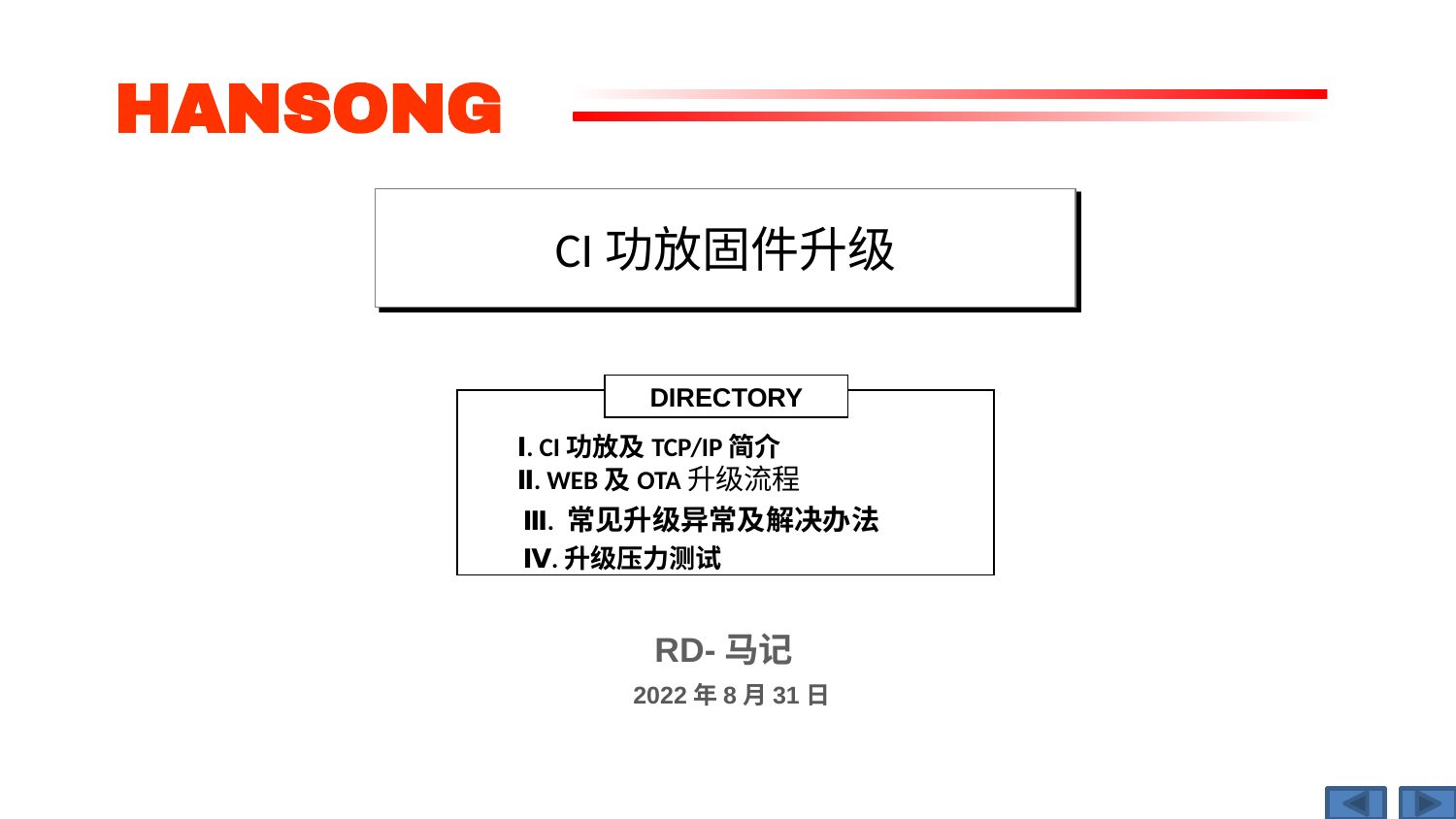

HANSONG

CI功放固件升级
DIRECTORY

Ⅰ. CI功放及TCP/IP简介
Ⅱ. WEB及OTA升级流程
 Ⅲ. 常见升级异常及解决办法
 Ⅳ.升级压力测试
RD-马记
2022年8月31日